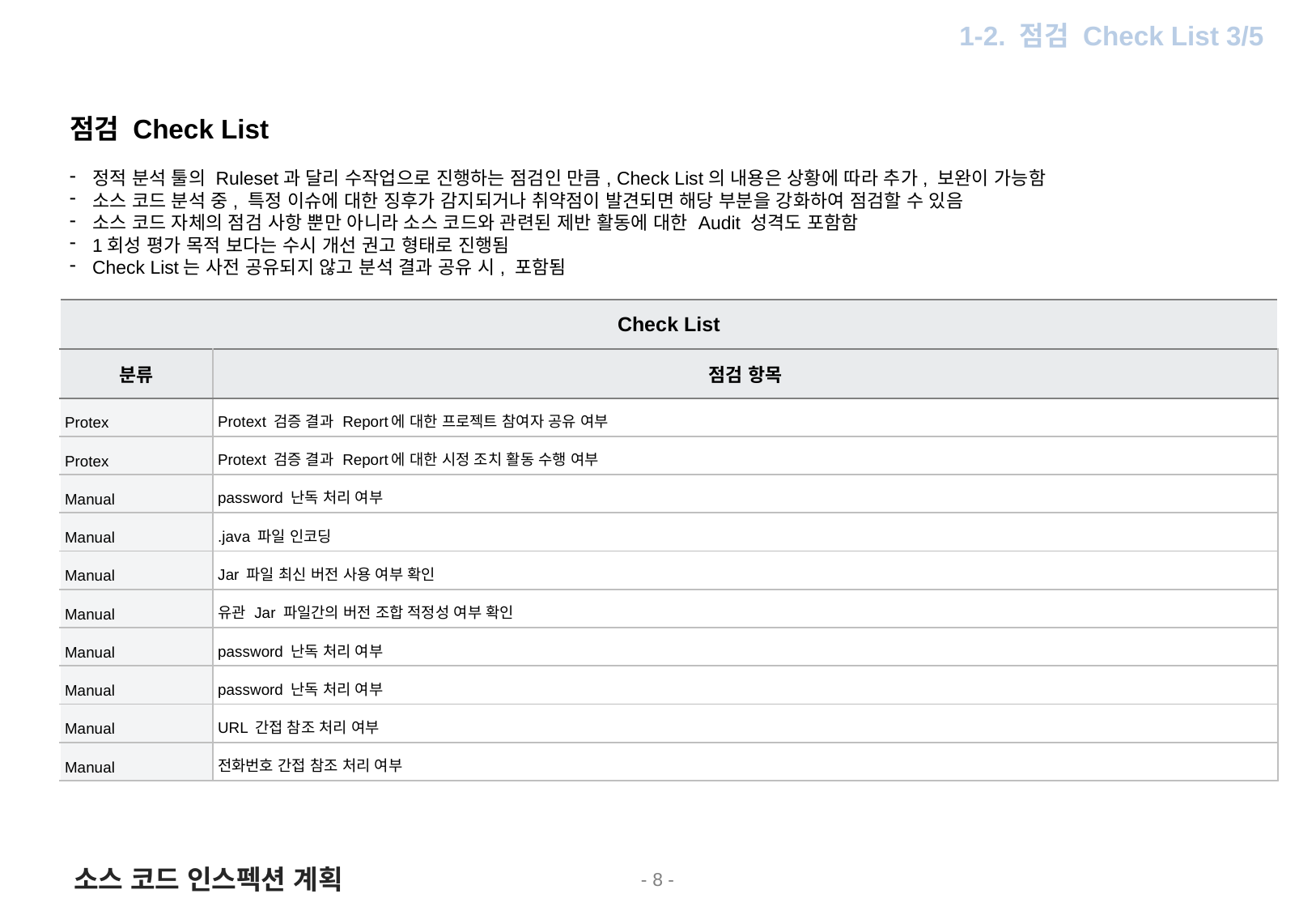

1. Overview
1-2. 점검 Check List 3/5
점검 Check List

정적 분석 툴의 Ruleset과 달리 수작업으로 진행하는 점검인 만큼, Check List의 내용은 상황에 따라 추가, 보완이 가능함
소스 코드 분석 중, 특정 이슈에 대한 징후가 감지되거나 취약점이 발견되면 해당 부분을 강화하여 점검할 수 있음
소스 코드 자체의 점검 사항 뿐만 아니라 소스 코드와 관련된 제반 활동에 대한 Audit 성격도 포함함
1회성 평가 목적 보다는 수시 개선 권고 형태로 진행됨
Check List는 사전 공유되지 않고 분석 결과 공유 시, 포함됨
| Check List |  |
| --- | --- |
| 분류 | 점검 항목 |
| Protex | Protext 검증 결과 Report에 대한 프로젝트 참여자 공유 여부 |
| Protex | Protext 검증 결과 Report에 대한 시정 조치 활동 수행 여부 |
| Manual | password 난독 처리 여부 |
| Manual | .java 파일 인코딩 |
| Manual | Jar 파일 최신 버전 사용 여부 확인 |
| Manual | 유관 Jar 파일간의 버전 조합 적정성 여부 확인 |
| Manual | password 난독 처리 여부 |
| Manual | password 난독 처리 여부 |
| Manual | URL 간접 참조 처리 여부 |
| Manual | 전화번호 간접 참조 처리 여부 |